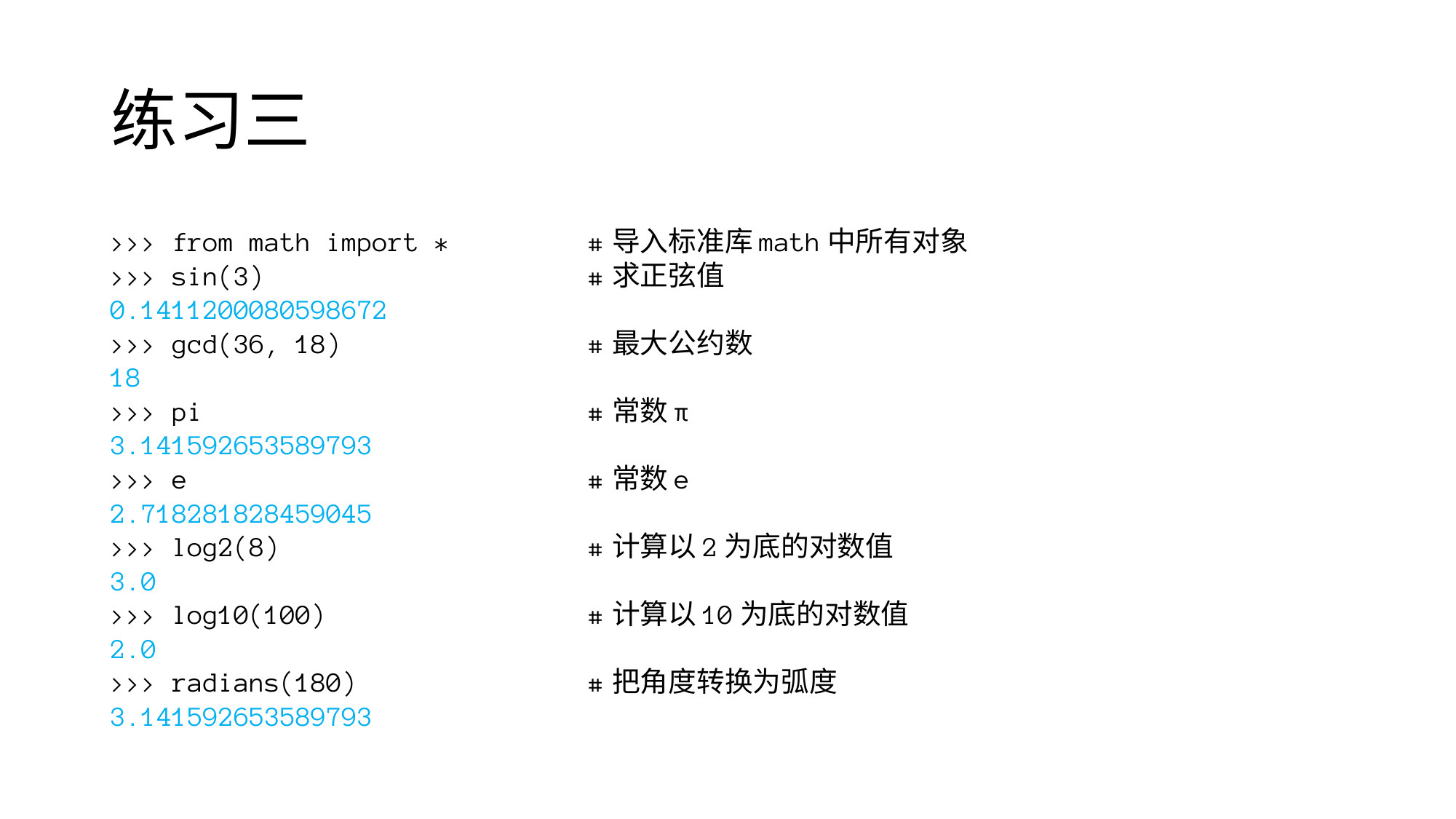

# 练习三
>>> from math import *         #导入标准库math中所有对象
>>> sin(3)                     #求正弦值
0.1411200080598672
>>> gcd(36, 18)                #最大公约数
18
>>> pi                         #常数π
3.141592653589793
>>> e                          #常数e
2.718281828459045
>>> log2(8)                    #计算以2为底的对数值
3.0
>>> log10(100)                 #计算以10为底的对数值
2.0
>>> radians(180)               #把角度转换为弧度
3.141592653589793
17